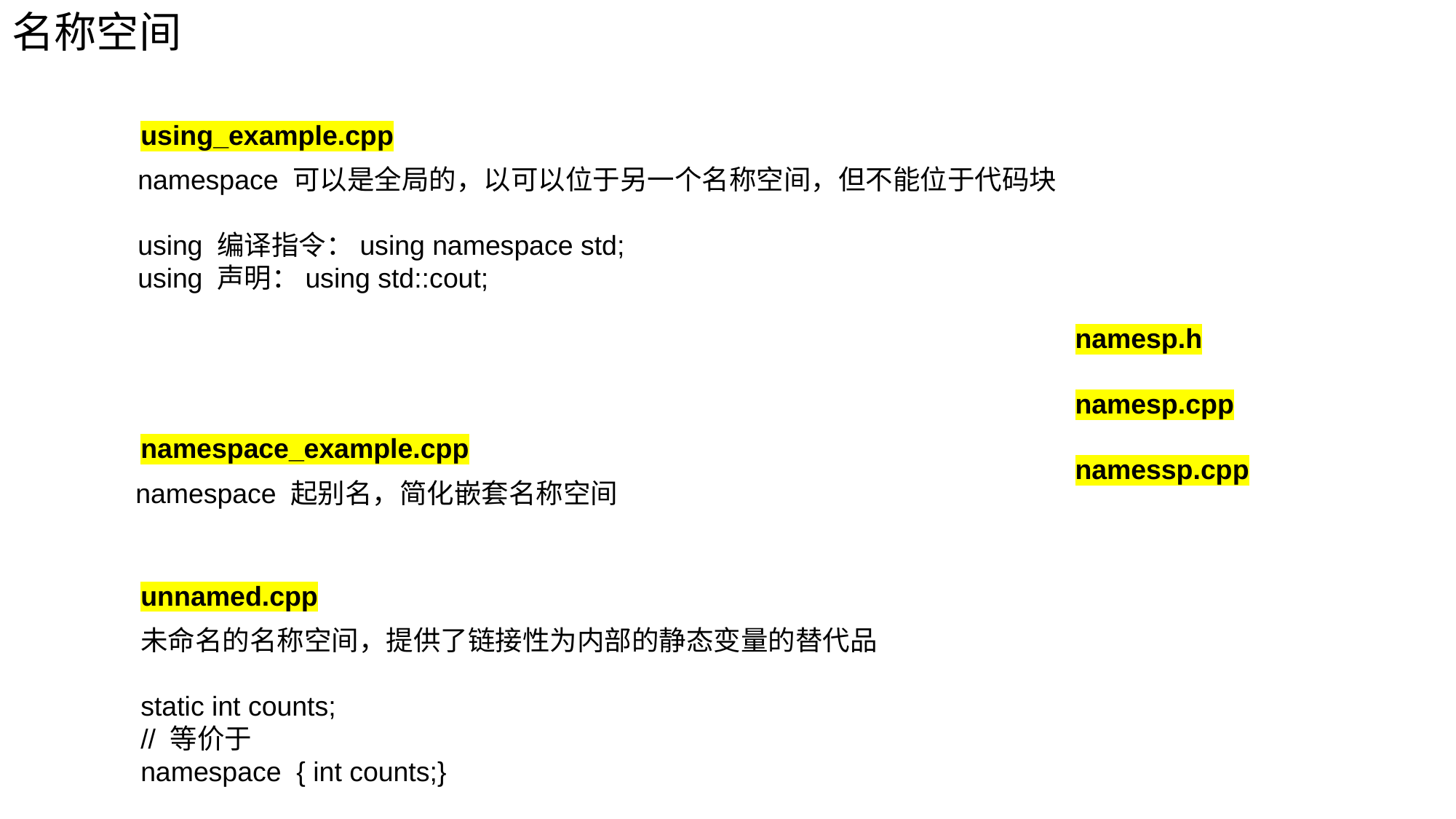

名称空间
using_example.cpp
namespace 可以是全局的，以可以位于另一个名称空间，但不能位于代码块

using 编译指令：using namespace std;
using 声明：using std::cout;
namesp.h

namesp.cpp

namessp.cpp
namespace_example.cpp
namespace 起别名，简化嵌套名称空间
unnamed.cpp
未命名的名称空间，提供了链接性为内部的静态变量的替代品

static int counts;
// 等价于
namespace  { int counts;}